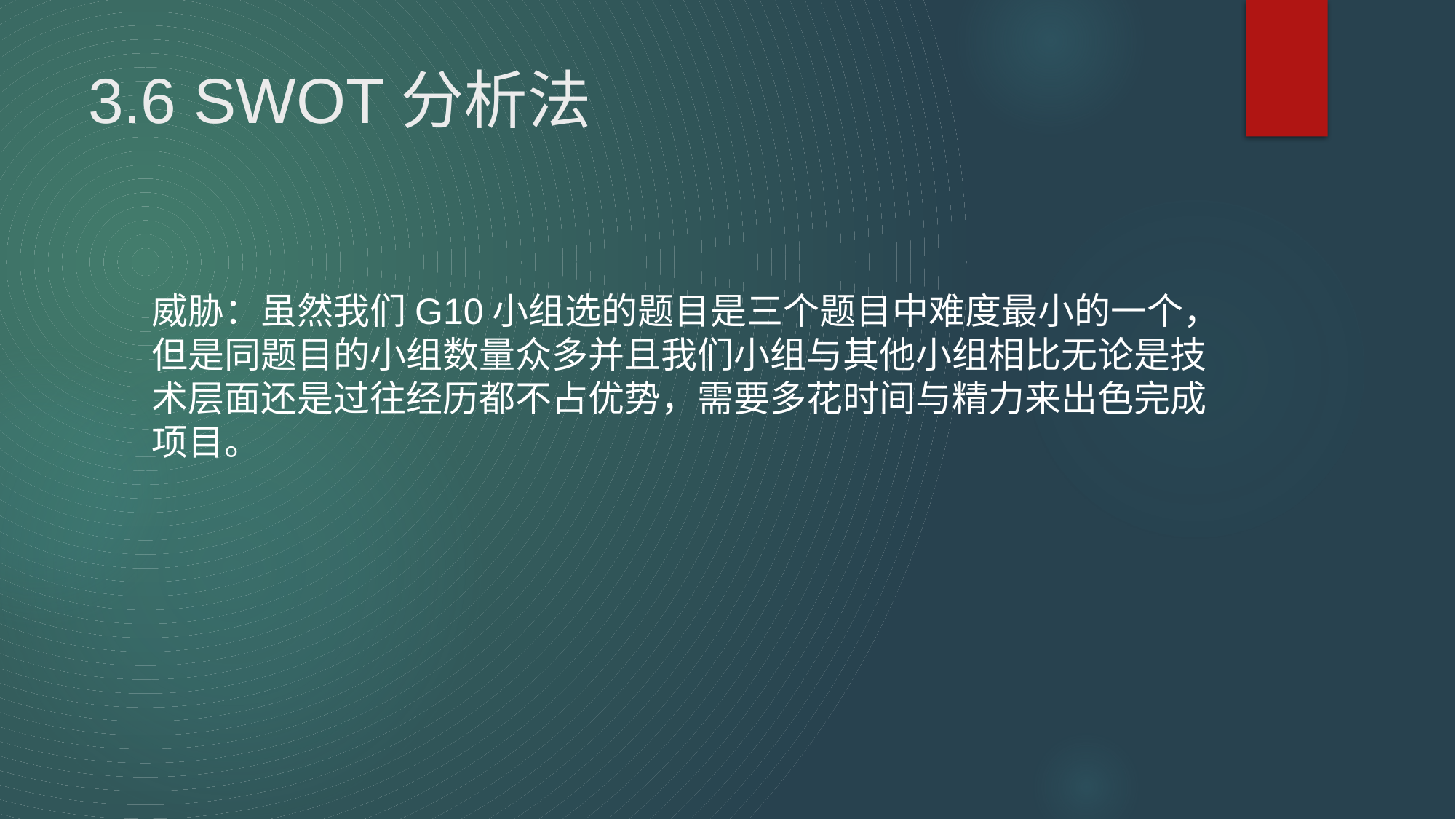

# 3.6 SWOT分析法
威胁：虽然我们G10小组选的题目是三个题目中难度最小的一个，但是同题目的小组数量众多并且我们小组与其他小组相比无论是技术层面还是过往经历都不占优势，需要多花时间与精力来出色完成项目。